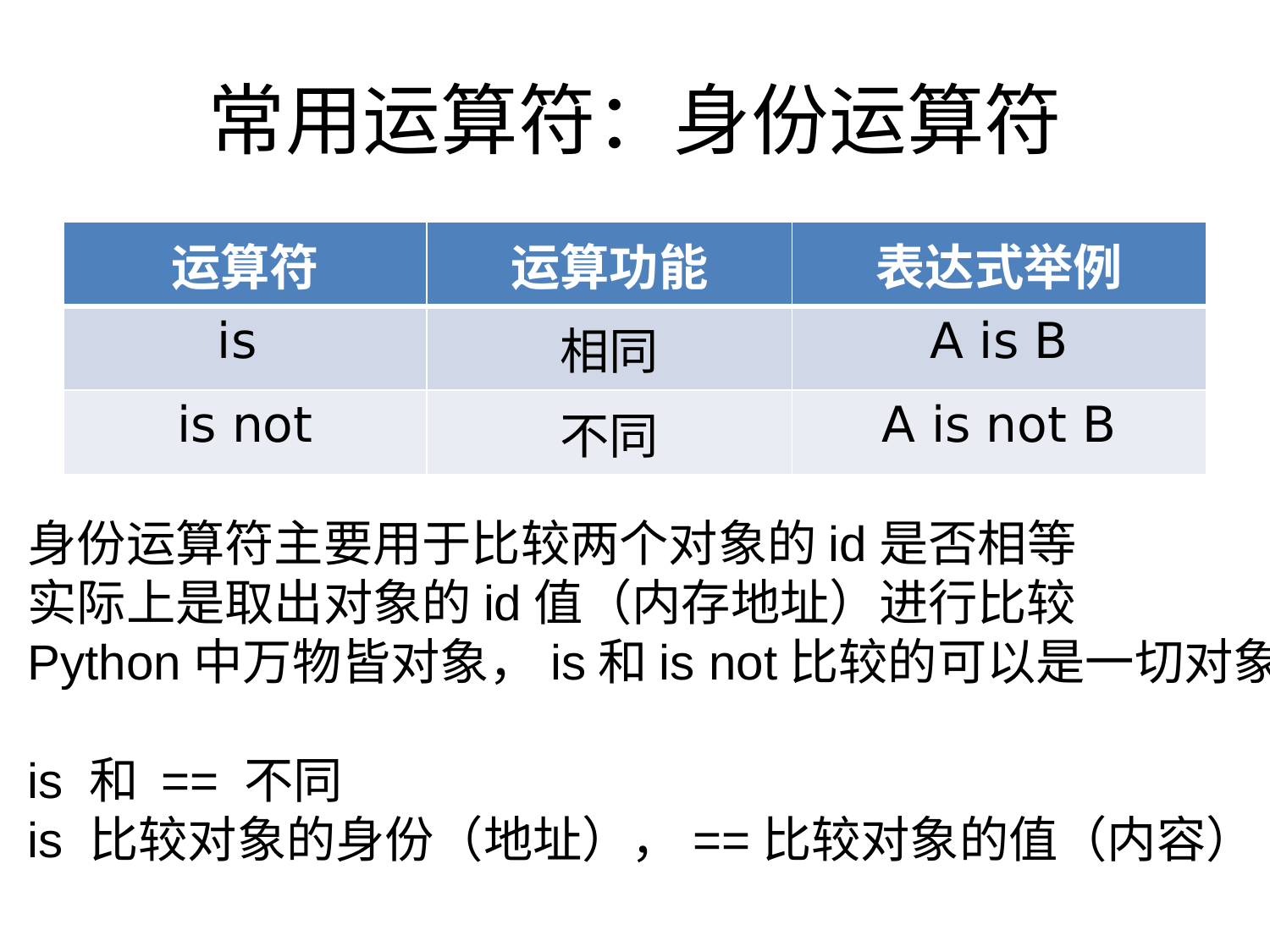

# 常用运算符：身份运算符
| 运算符 | 运算功能 | 表达式举例 |
| --- | --- | --- |
| is | 相同 | A is B |
| is not | 不同 | A is not B |
身份运算符主要用于比较两个对象的id是否相等
实际上是取出对象的id值（内存地址）进行比较
Python中万物皆对象，is和is not比较的可以是一切对象

is 和 == 不同
is 比较对象的身份（地址），==比较对象的值（内容）